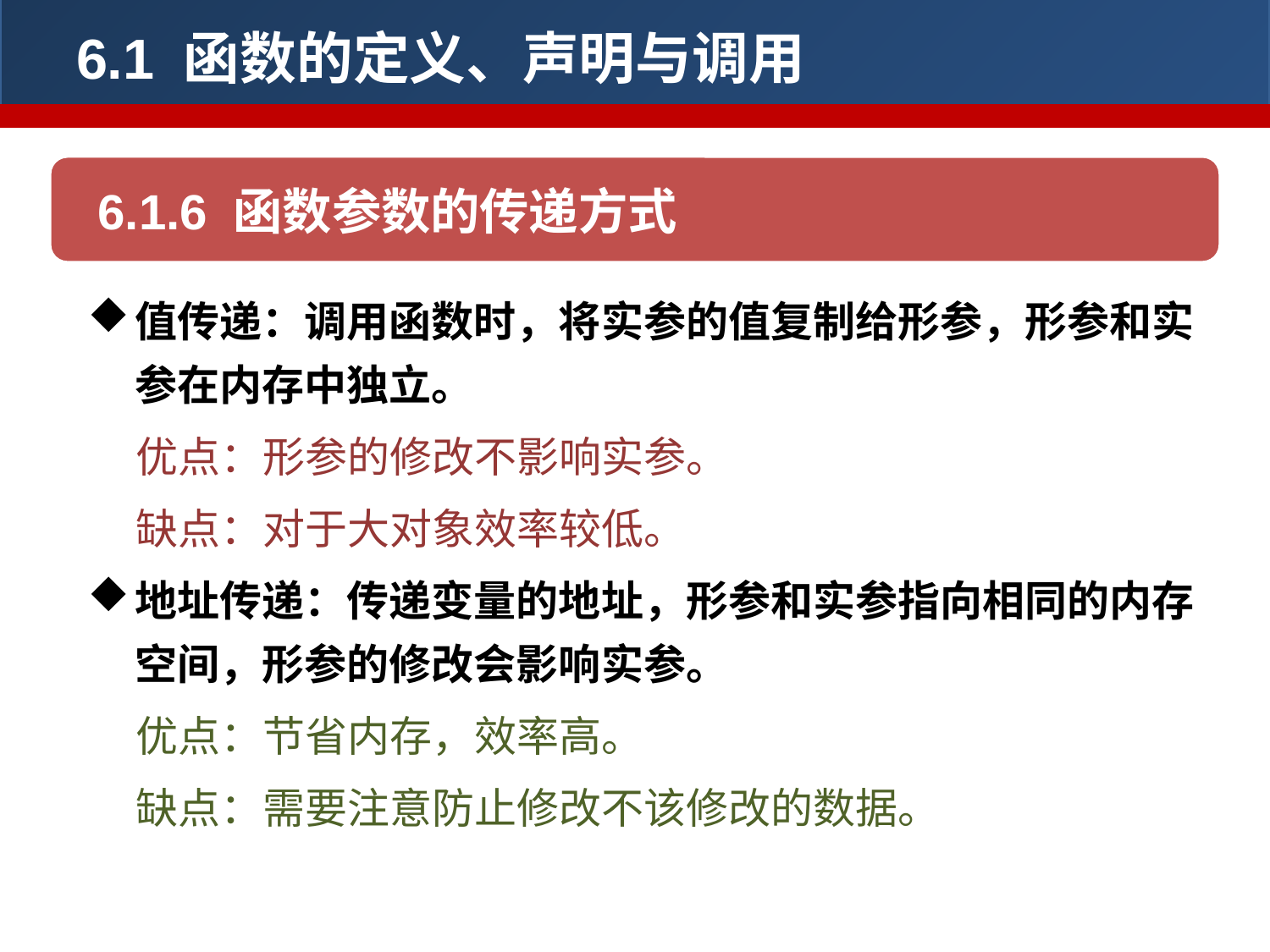

6.1 函数的定义、声明与调用

6.1.6 函数参数的传递方式
值传递：调用函数时，将实参的值复制给形参，形参和实参在内存中独立。
    优点：形参的修改不影响实参。
    缺点：对于大对象效率较低。
地址传递：传递变量的地址，形参和实参指向相同的内存空间，形参的修改会影响实参。
    优点：节省内存，效率高。
    缺点：需要注意防止修改不该修改的数据。